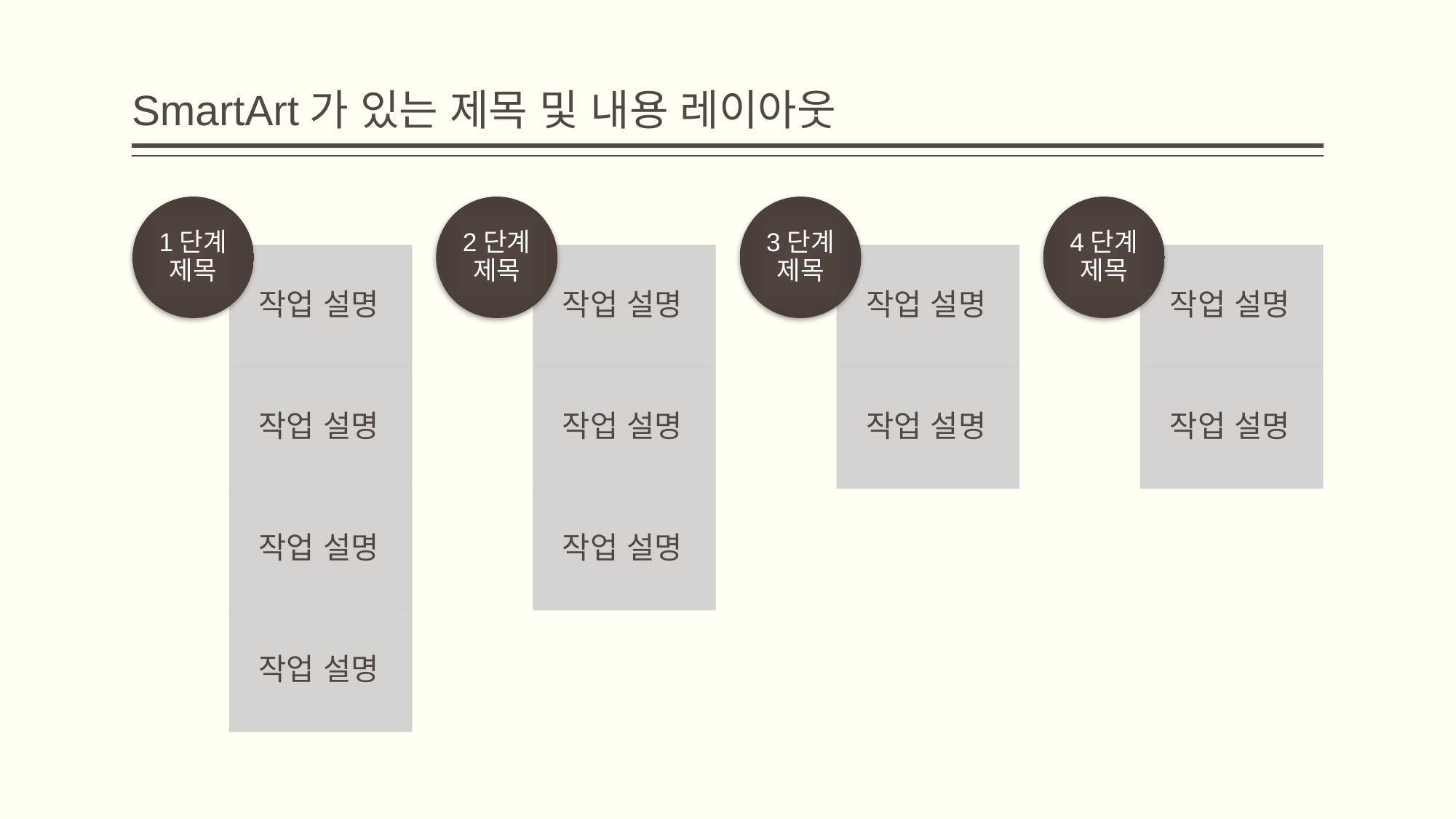

# SmartArt가 있는 제목 및 내용 레이아웃
작업 설명
작업 설명
작업 설명
작업 설명
1단계 제목
작업 설명
작업 설명
작업 설명
2단계 제목
작업 설명
작업 설명
3단계 제목
작업 설명
작업 설명
4단계 제목